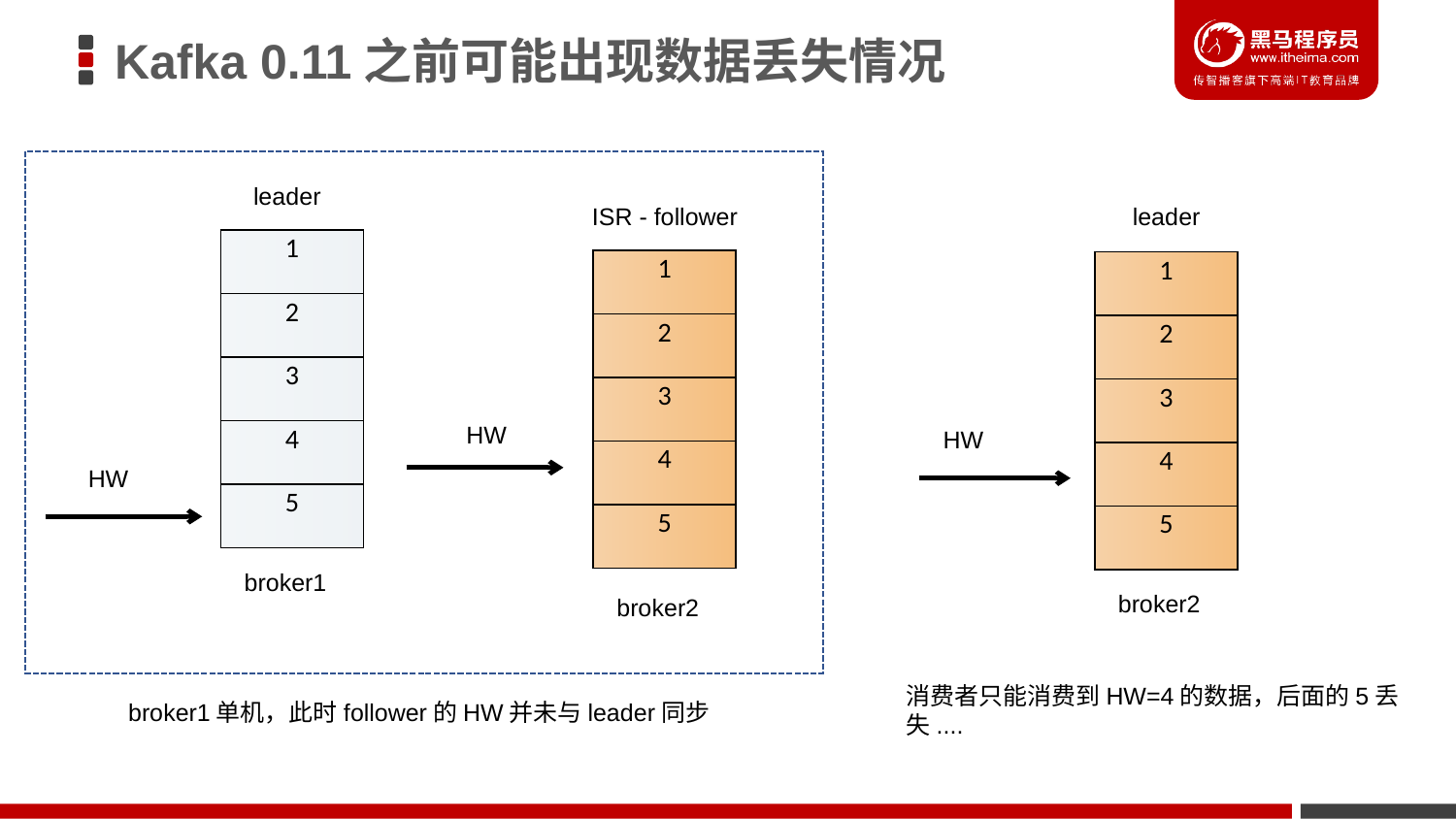

# Kafka 0.11之前可能出现数据丢失情况

leader
ISR - follower
leader
| 1 |
| --- |
| 2 |
| 3 |
| 4 |
| 5 |
| 1 |
| --- |
| 2 |
| 3 |
| 4 |
| 5 |
| 1 |
| --- |
| 2 |
| 3 |
| 4 |
| 5 |
HW
HW
HW
broker1
broker2
broker2
消费者只能消费到HW=4的数据，后面的5丢失....
broker1单机，此时follower的HW并未与leader同步